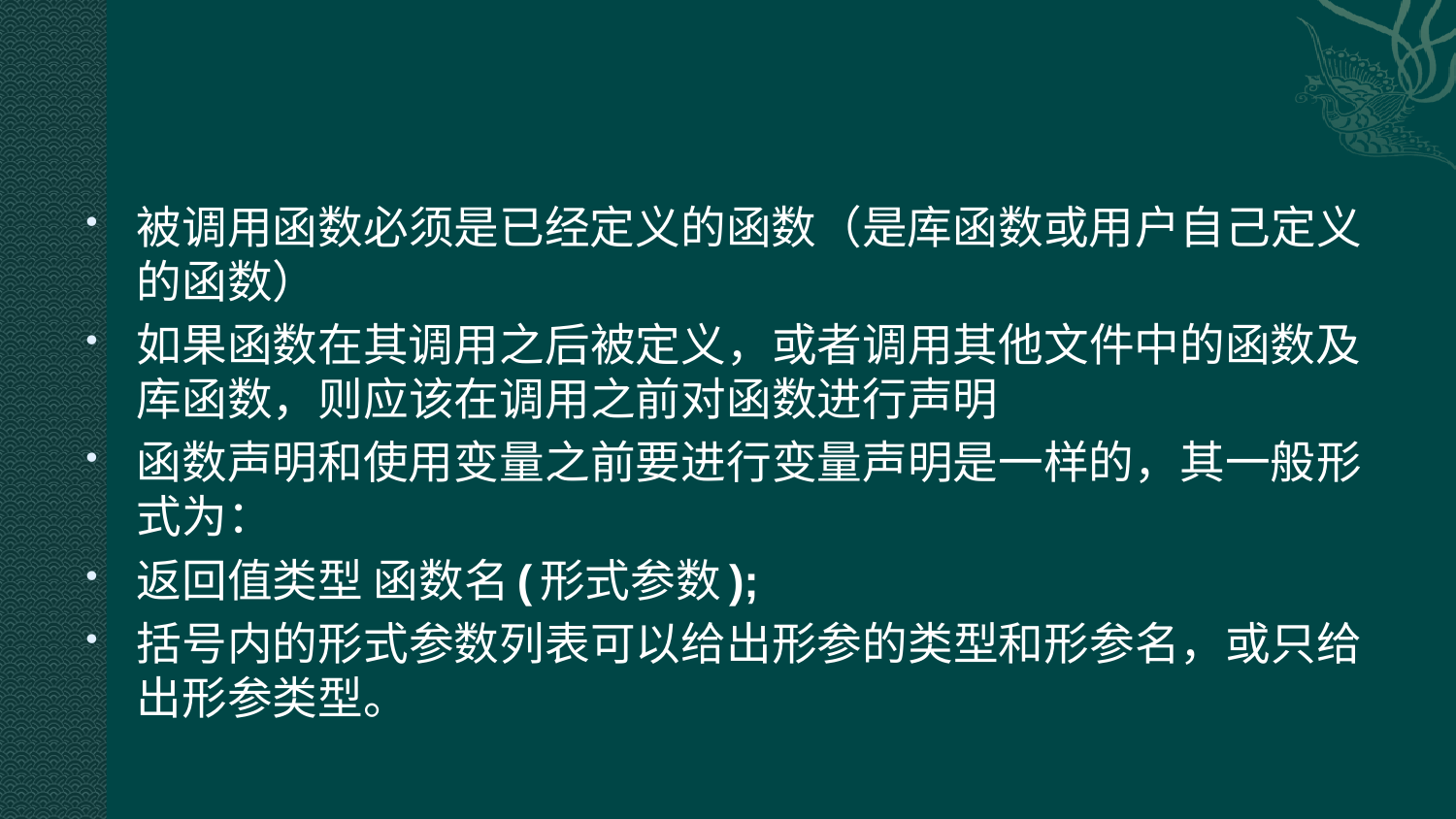

#
被调用函数必须是已经定义的函数（是库函数或用户自己定义的函数）
如果函数在其调用之后被定义，或者调用其他文件中的函数及库函数，则应该在调用之前对函数进行声明
函数声明和使用变量之前要进行变量声明是一样的，其一般形式为：
返回值类型 函数名(形式参数);
括号内的形式参数列表可以给出形参的类型和形参名，或只给出形参类型。